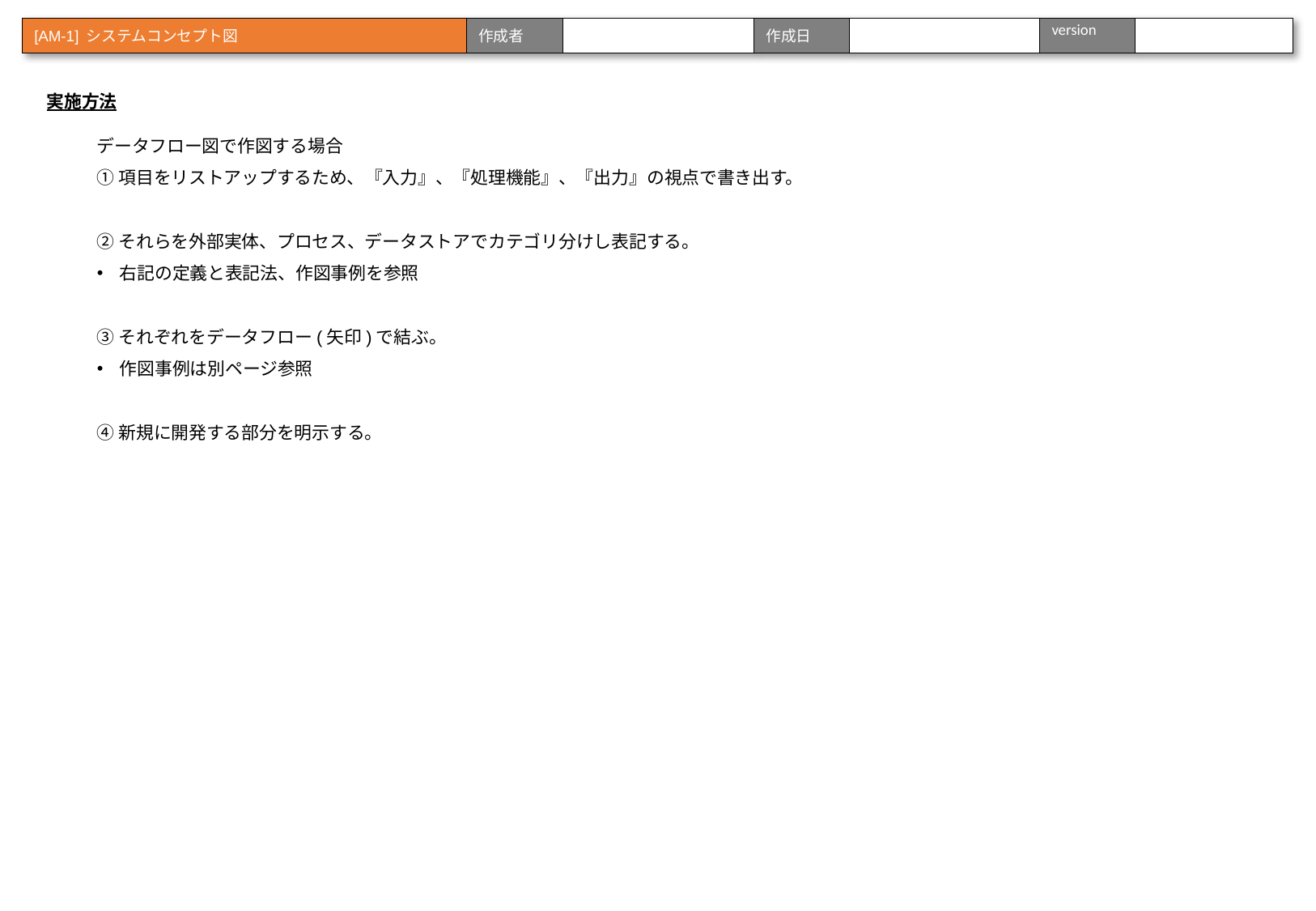

| [AM-1] システムコンセプト図 | 作成者 |  | 作成日 |  | version |  |
| --- | --- | --- | --- | --- | --- | --- |
実施方法
データフロー図で作図する場合
①項目をリストアップするため、『入力』、『処理機能』、『出力』の視点で書き出す。

②それらを外部実体、プロセス、データストアでカテゴリ分けし表記する。
右記の定義と表記法、作図事例を参照

③それぞれをデータフロー(矢印)で結ぶ。
作図事例は別ページ参照

④新規に開発する部分を明示する。